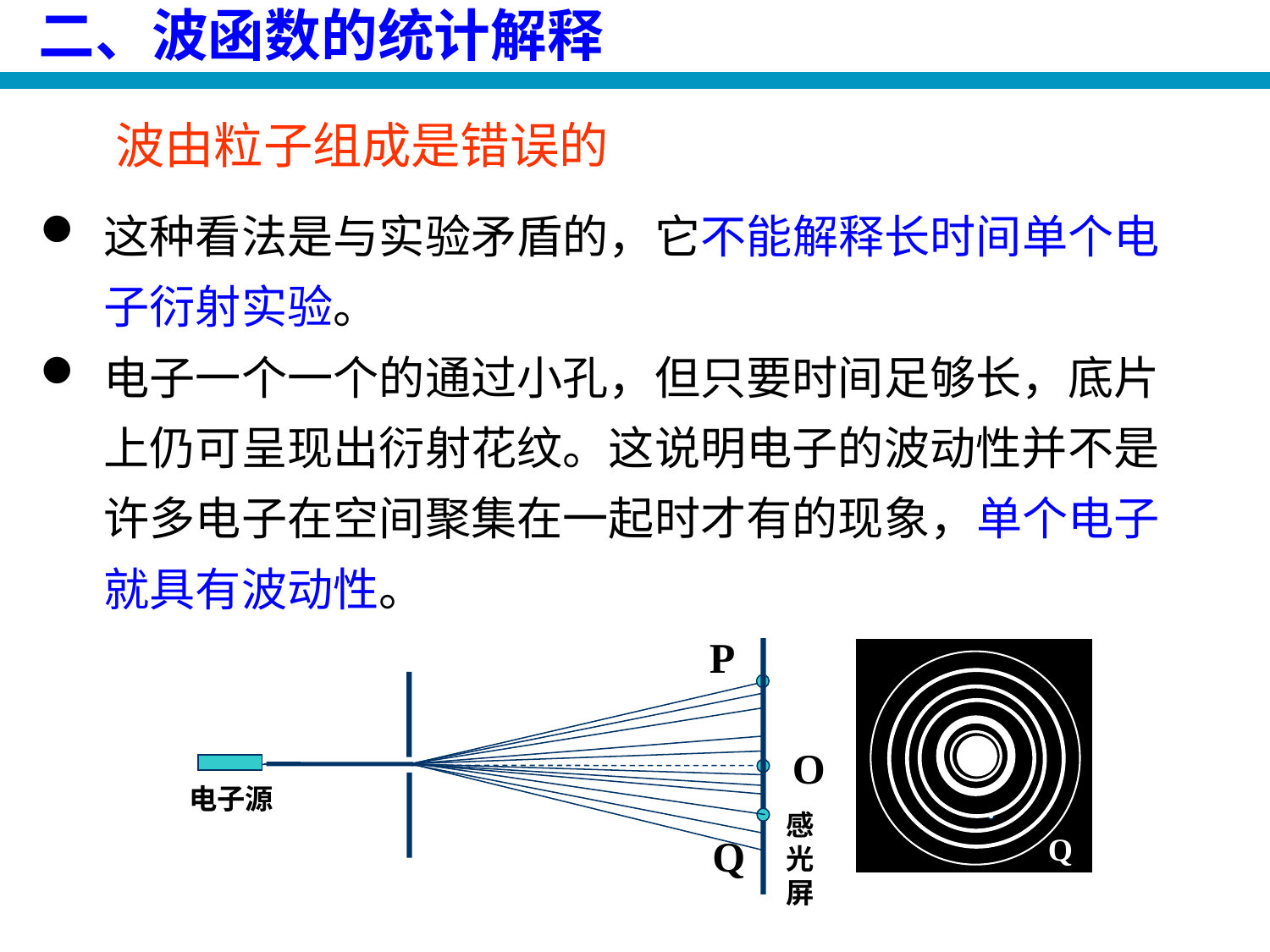

# 二、波函数的统计解释
波由粒子组成是错误的
这种看法是与实验矛盾的，它不能解释长时间单个电子衍射实验。
电子一个一个的通过小孔，但只要时间足够长，底片上仍可呈现出衍射花纹。这说明电子的波动性并不是许多电子在空间聚集在一起时才有的现象，单个电子就具有波动性。
P

P

感光屏
电子源

Q

Q
O